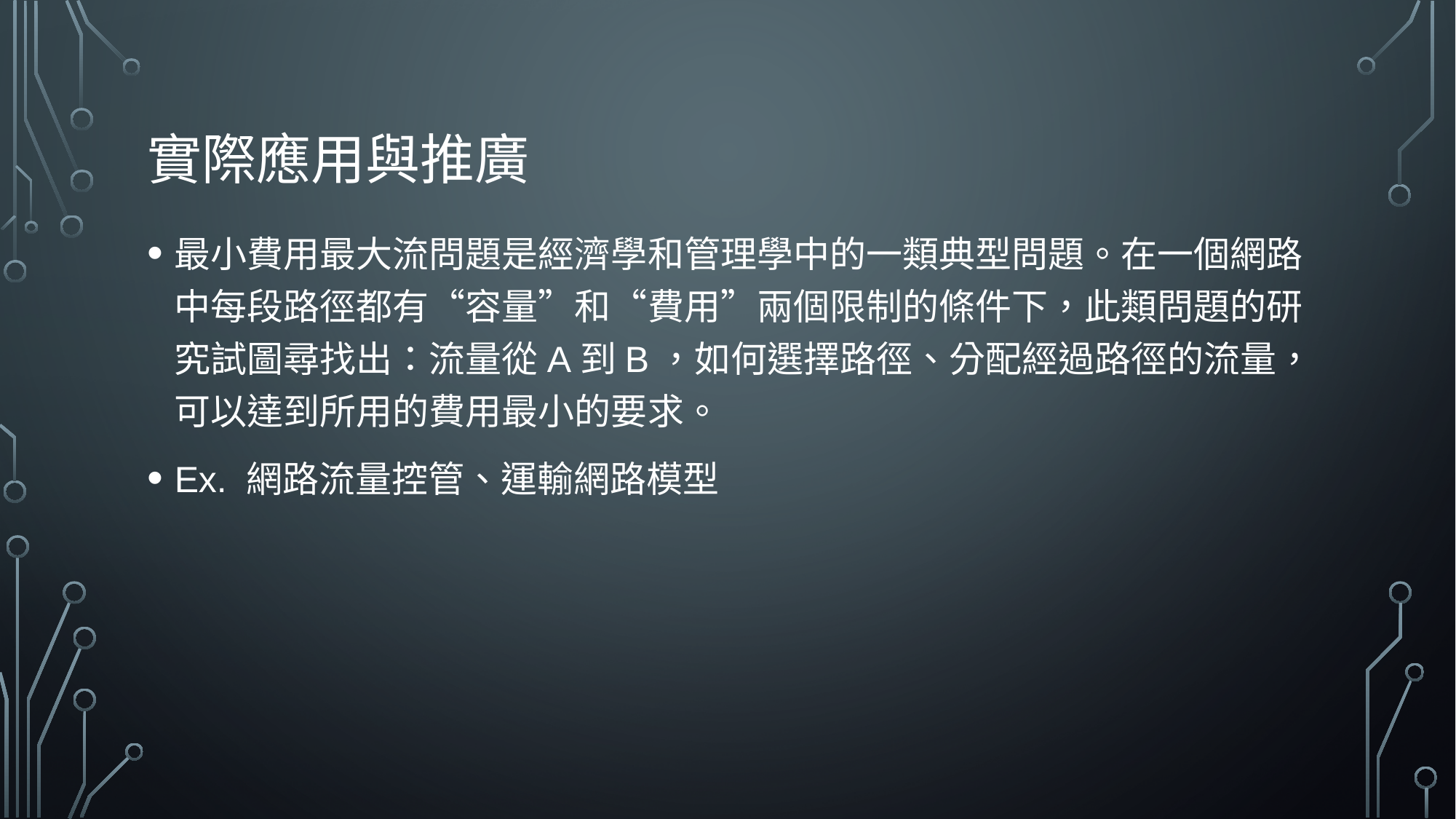

# 實際應用與推廣
最小費用最大流問題是經濟學和管理學中的一類典型問題。在一個網路中每段路徑都有“容量”和“費用”兩個限制的條件下，此類問題的研究試圖尋找出：流量從A到B，如何選擇路徑、分配經過路徑的流量，可以達到所用的費用最小的要求。
Ex. 網路流量控管、運輸網路模型